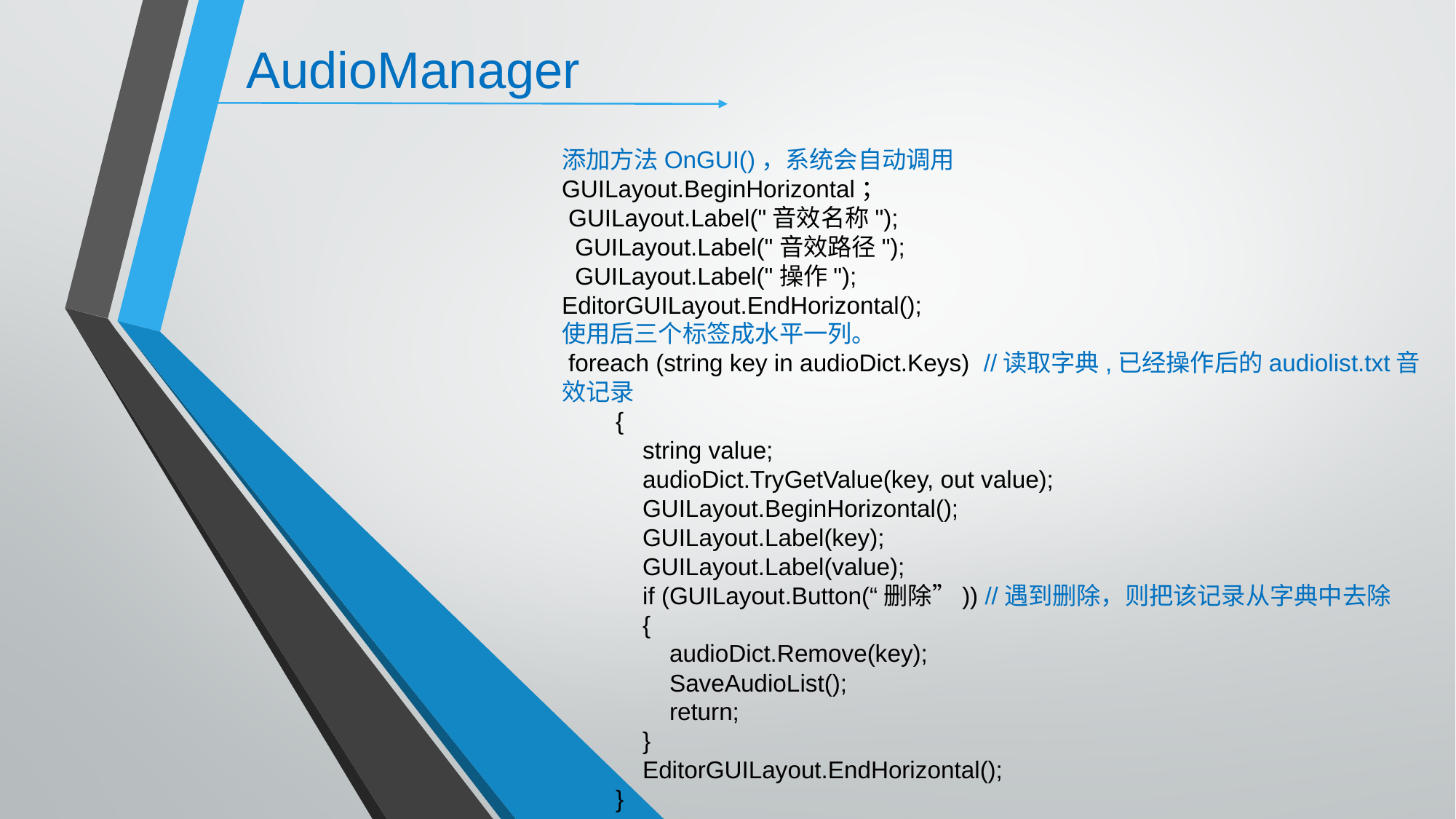

# AudioManager
添加方法OnGUI()，系统会自动调用
GUILayout.BeginHorizontal；
 GUILayout.Label("音效名称");
  GUILayout.Label("音效路径");
  GUILayout.Label("操作");
EditorGUILayout.EndHorizontal();
使用后三个标签成水平一列。
 foreach (string key in audioDict.Keys)  //读取字典,已经操作后的audiolist.txt音效记录
        {
            string value;
            audioDict.TryGetValue(key, out value);
            GUILayout.BeginHorizontal();
            GUILayout.Label(key);
            GUILayout.Label(value);
            if (GUILayout.Button(“删除”)) //遇到删除，则把该记录从字典中去除
            {
                audioDict.Remove(key);
                SaveAudioList();
                return;
            }
            EditorGUILayout.EndHorizontal();
        }